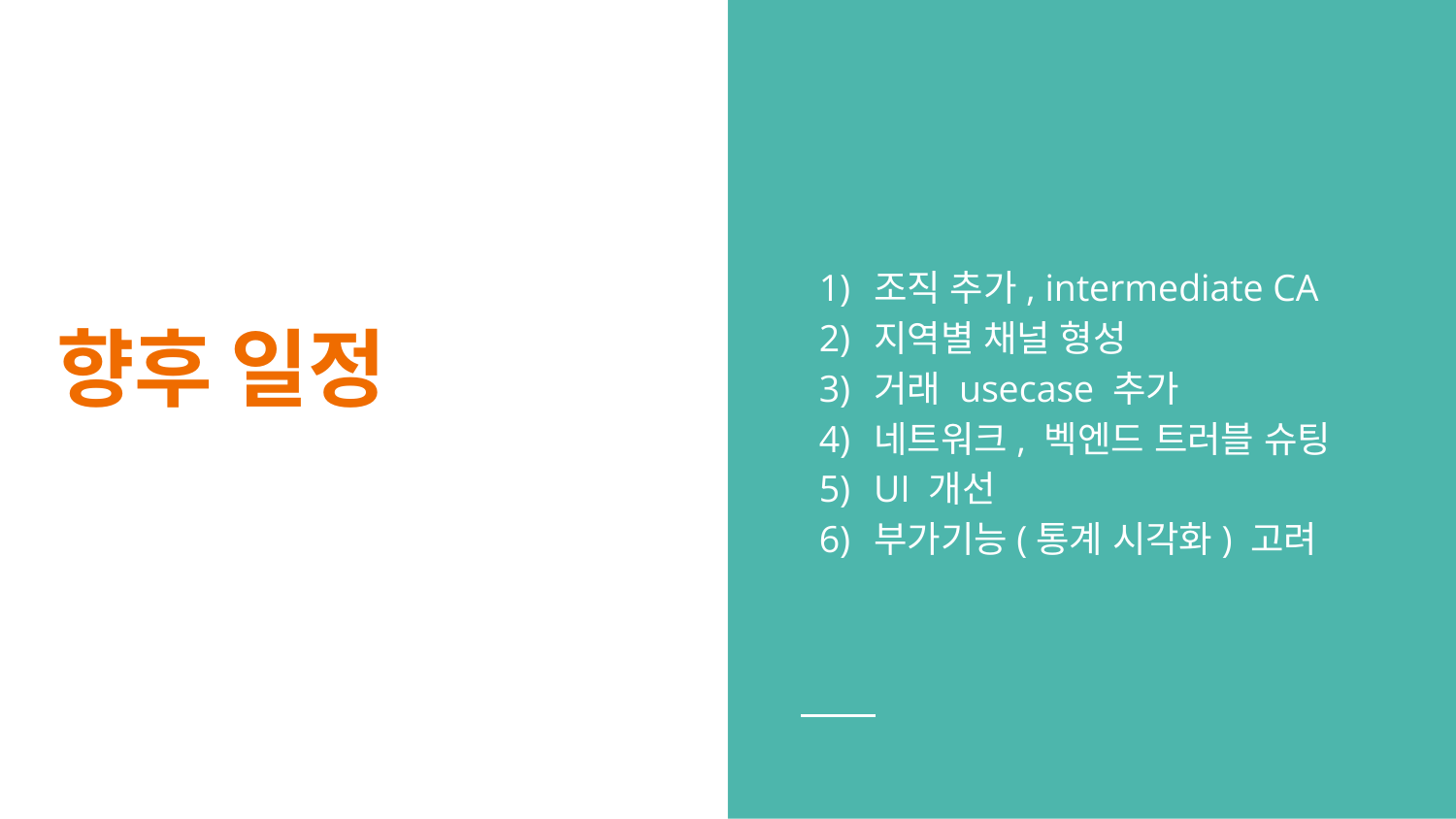

조직 추가, intermediate CA
지역별 채널 형성
거래 usecase 추가
네트워크, 벡엔드 트러블 슈팅
UI 개선
부가기능(통계 시각화) 고려
# 향후 일정